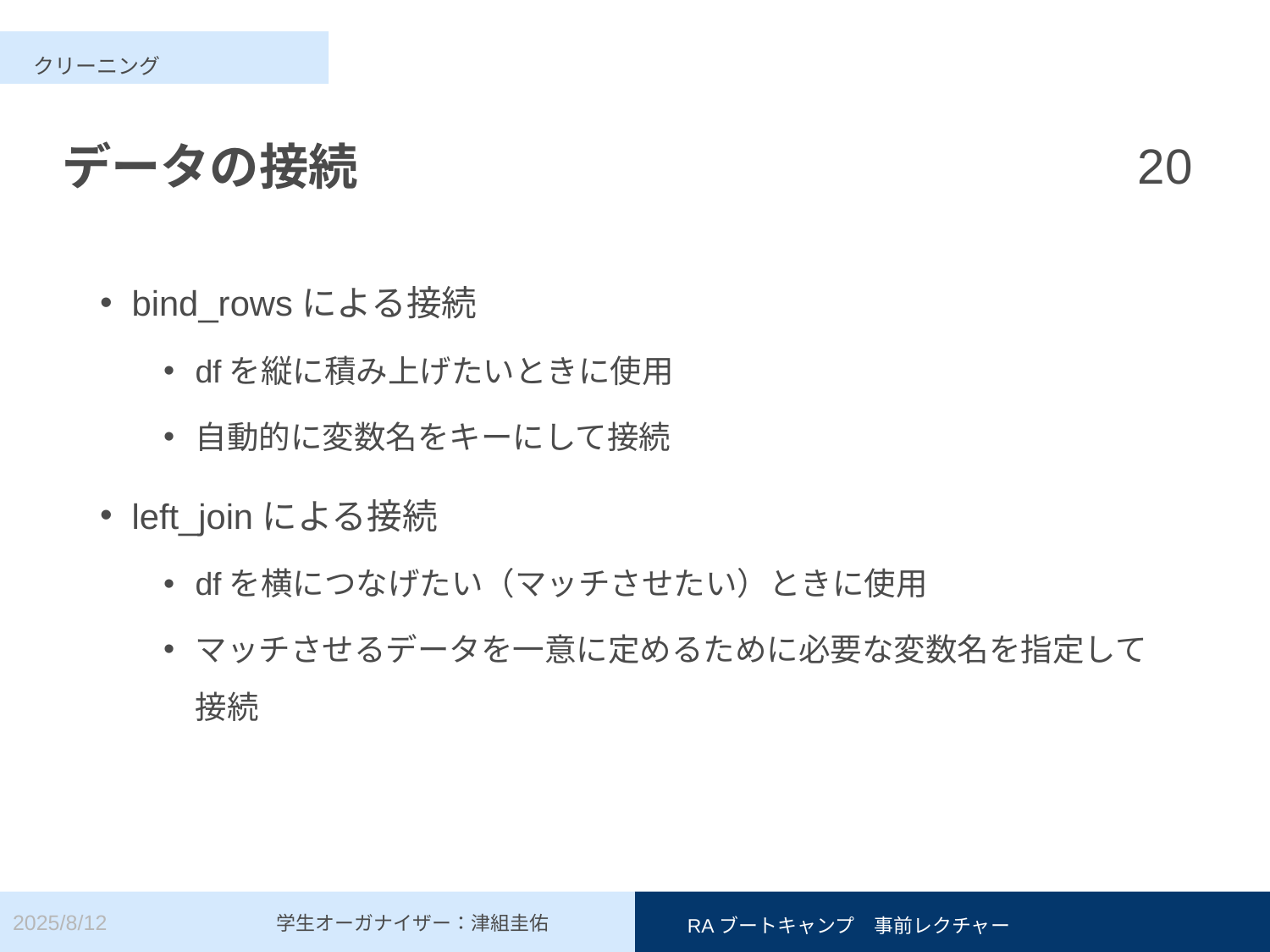

クリーニング
20
# データの接続
bind_rowsによる接続
dfを縦に積み上げたいときに使用
自動的に変数名をキーにして接続
left_joinによる接続
dfを横につなげたい（マッチさせたい）ときに使用
マッチさせるデータを一意に定めるために必要な変数名を指定して接続
2025/8/12
　RAブートキャンプ　事前レクチャー